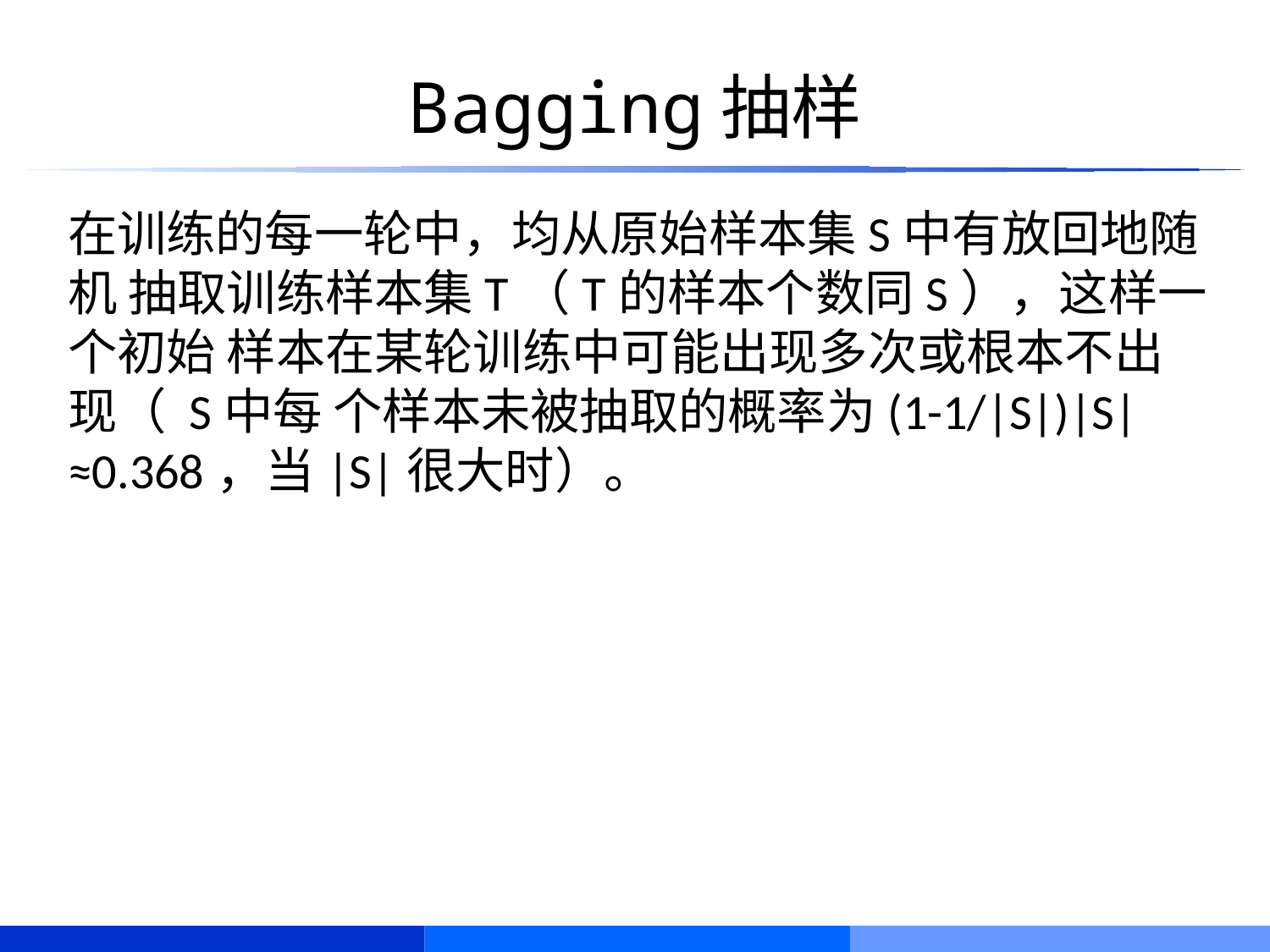

# Bagging抽样
在训练的每一轮中，均从原始样本集S中有放回地随机 抽取训练样本集T（T的样本个数同S），这样一个初始 样本在某轮训练中可能出现多次或根本不出现（ S中每 个样本未被抽取的概率为(1-1/|S|)|S|≈0.368，当|S|很大时）。